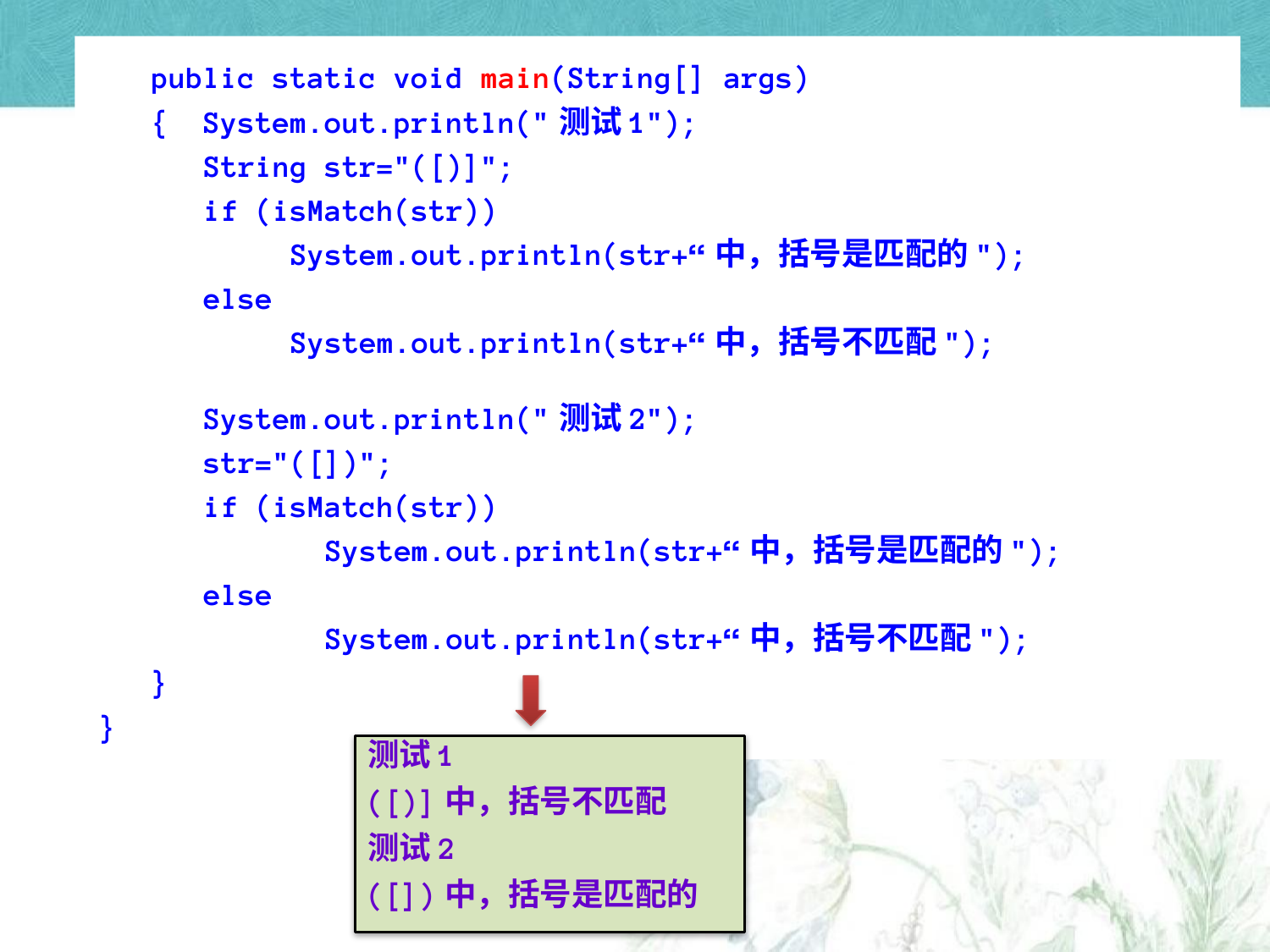

public static void main(String[] args)
   {  System.out.println("测试1");
      String str="([)]";
      if (isMatch(str))
           System.out.println(str+“中，括号是匹配的");
      else
           System.out.println(str+“中，括号不匹配");
      System.out.println("测试2");
      str="([])";
      if (isMatch(str))
             System.out.println(str+“中，括号是匹配的");
      else
             System.out.println(str+“中，括号不匹配");
   }
}

测试1
([)]中，括号不匹配
测试2
([])中，括号是匹配的